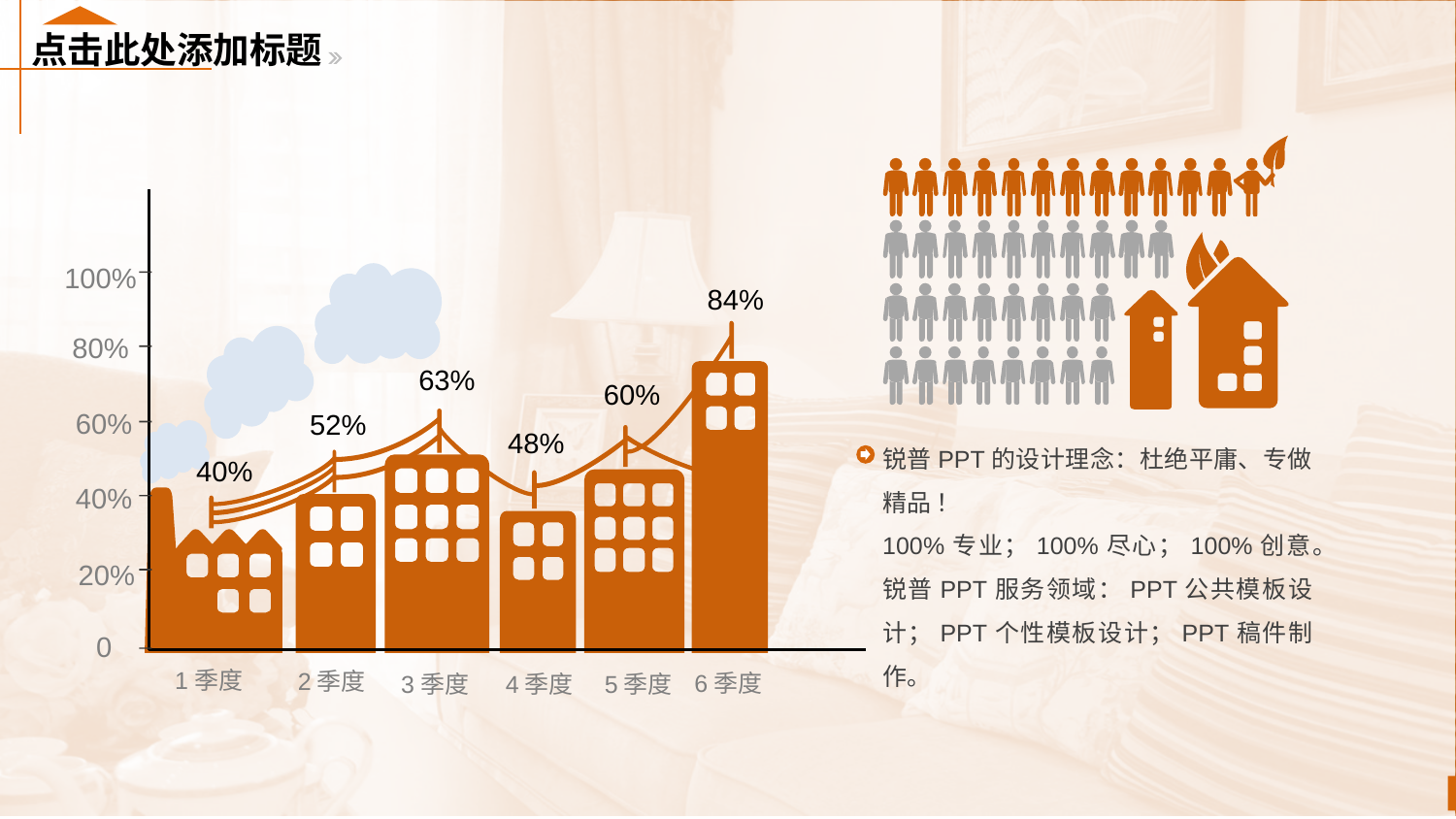

点击此处添加标题

100%

80%

60%

40%

20%

0

1季度
2季度
6季度
5季度
3季度
4季度

84%

63%
60%
52%
48%
40%
锐普PPT的设计理念：杜绝平庸、专做精品 ！
100%专业；100%尽心；100%创意。
锐普PPT服务领域：PPT公共模板设计；PPT个性模板设计；PPT稿件制作。